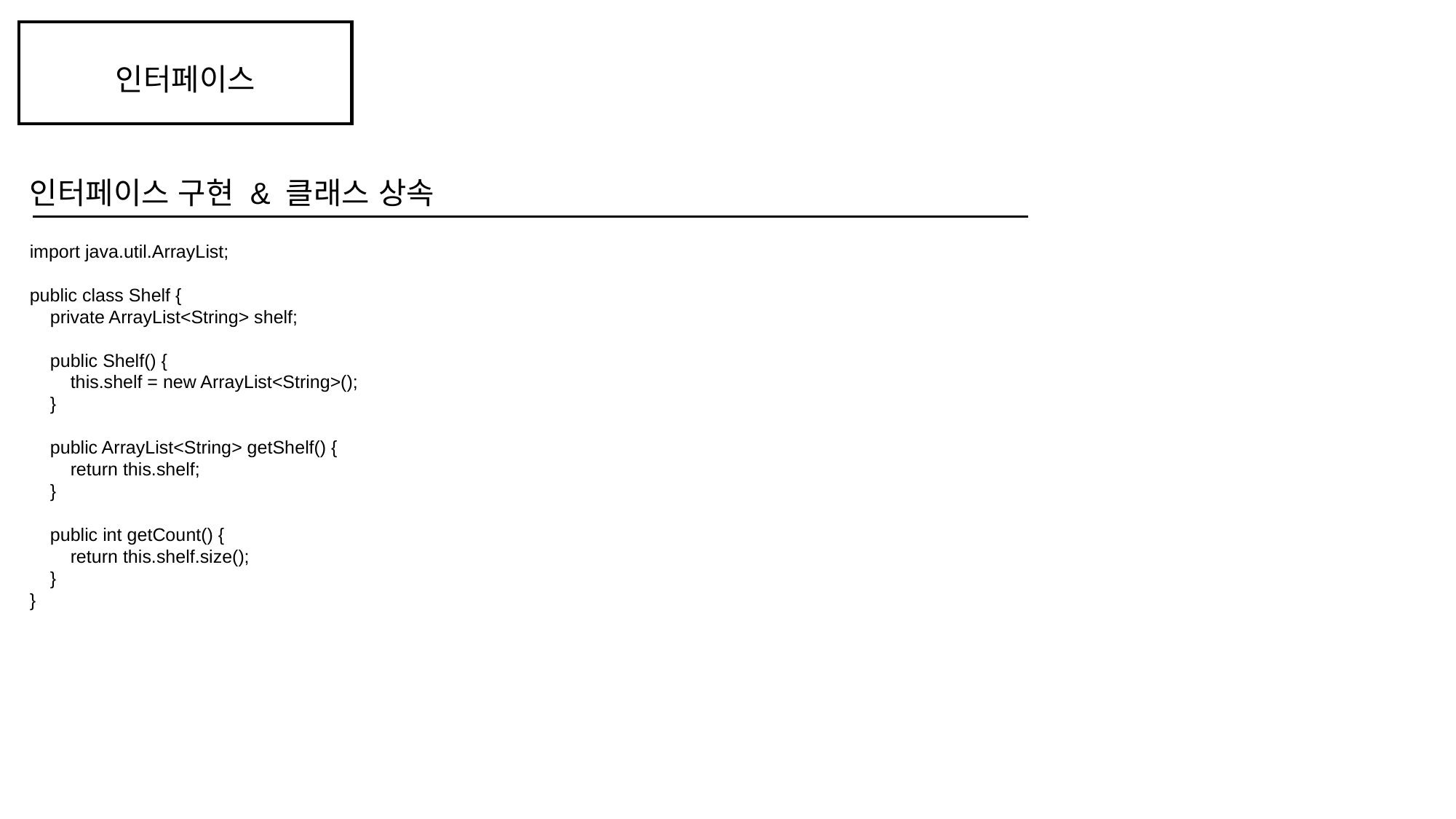

인터페이스
인터페이스 구현 & 클래스 상속
import java.util.ArrayList;

public class Shelf {
    private ArrayList<String> shelf;

    public Shelf() {
        this.shelf = new ArrayList<String>();
    }

    public ArrayList<String> getShelf() {
        return this.shelf;
    }

    public int getCount() {
        return this.shelf.size();
    }
}